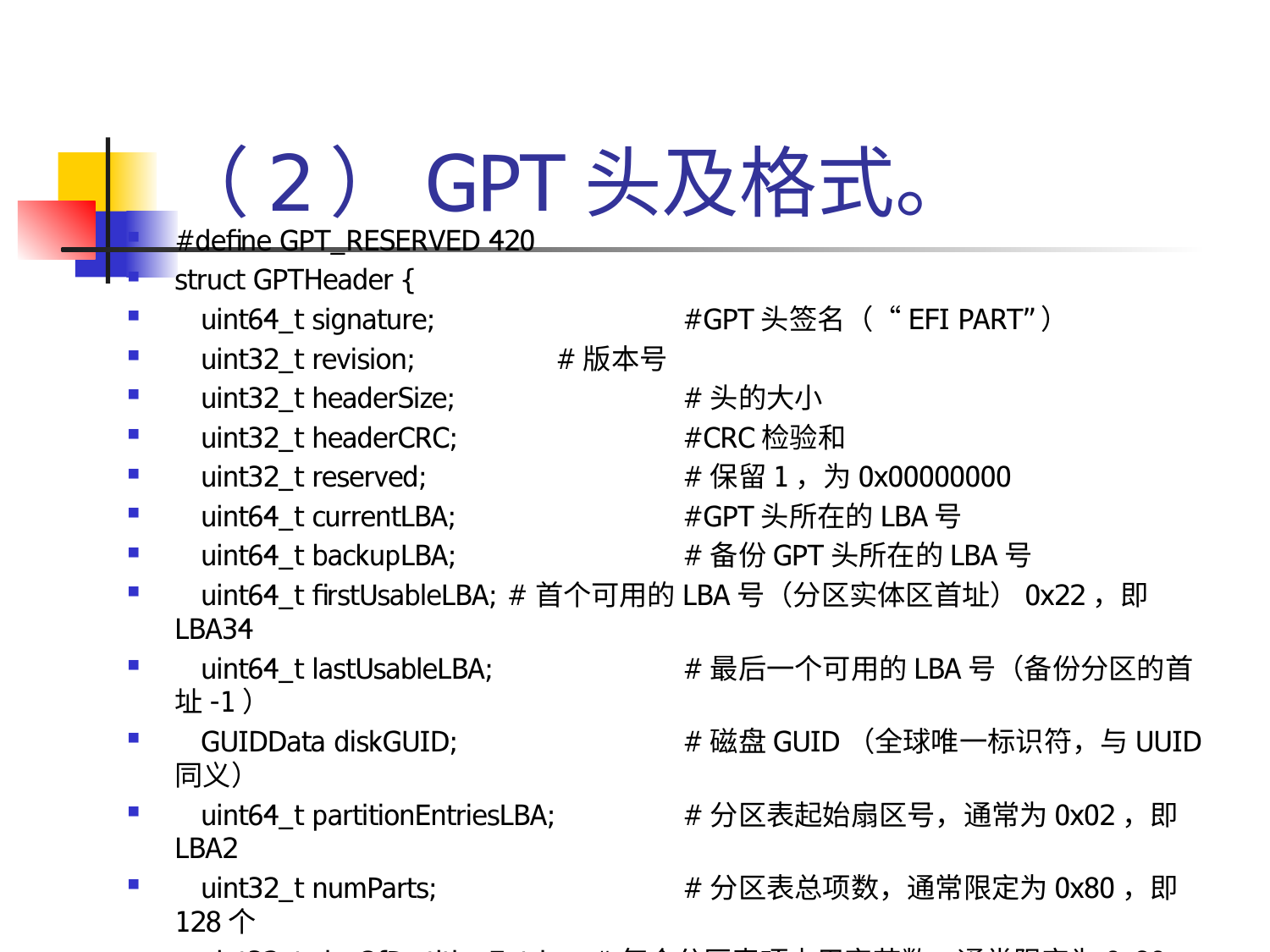

# （2）GPT头及格式。
#define GPT_RESERVED 420
struct GPTHeader {
   uint64_t signature; 		#GPT头签名（“EFI PART”）
   uint32_t revision; 		#版本号
   uint32_t headerSize; 		#头的大小
   uint32_t headerCRC; 		#CRC检验和
   uint32_t reserved; 		#保留1，为0x00000000
   uint64_t currentLBA; 		#GPT头所在的LBA号
   uint64_t backupLBA; 		#备份GPT头所在的LBA号
   uint64_t firstUsableLBA; #首个可用的LBA号（分区实体区首址）0x22，即LBA34
   uint64_t lastUsableLBA; 		#最后一个可用的LBA号（备份分区的首址-1）
   GUIDData diskGUID; 		#磁盘GUID（全球唯一标识符，与UUID同义）
   uint64_t partitionEntriesLBA; 	#分区表起始扇区号，通常为0x02，即LBA2
   uint32_t numParts; 		#分区表总项数，通常限定为0x80，即128个
   uint32_t sizeOfPartitionEntries; #每个分区表项占用字节数，通常限定为0x80
   uint32_t partitionEntriesCRC; 	#分区表CRC校验和
   unsigned char reserved2[GPT_RESERVED]; 	#保留2，通常全填充为零
}; // struct GPTHeader